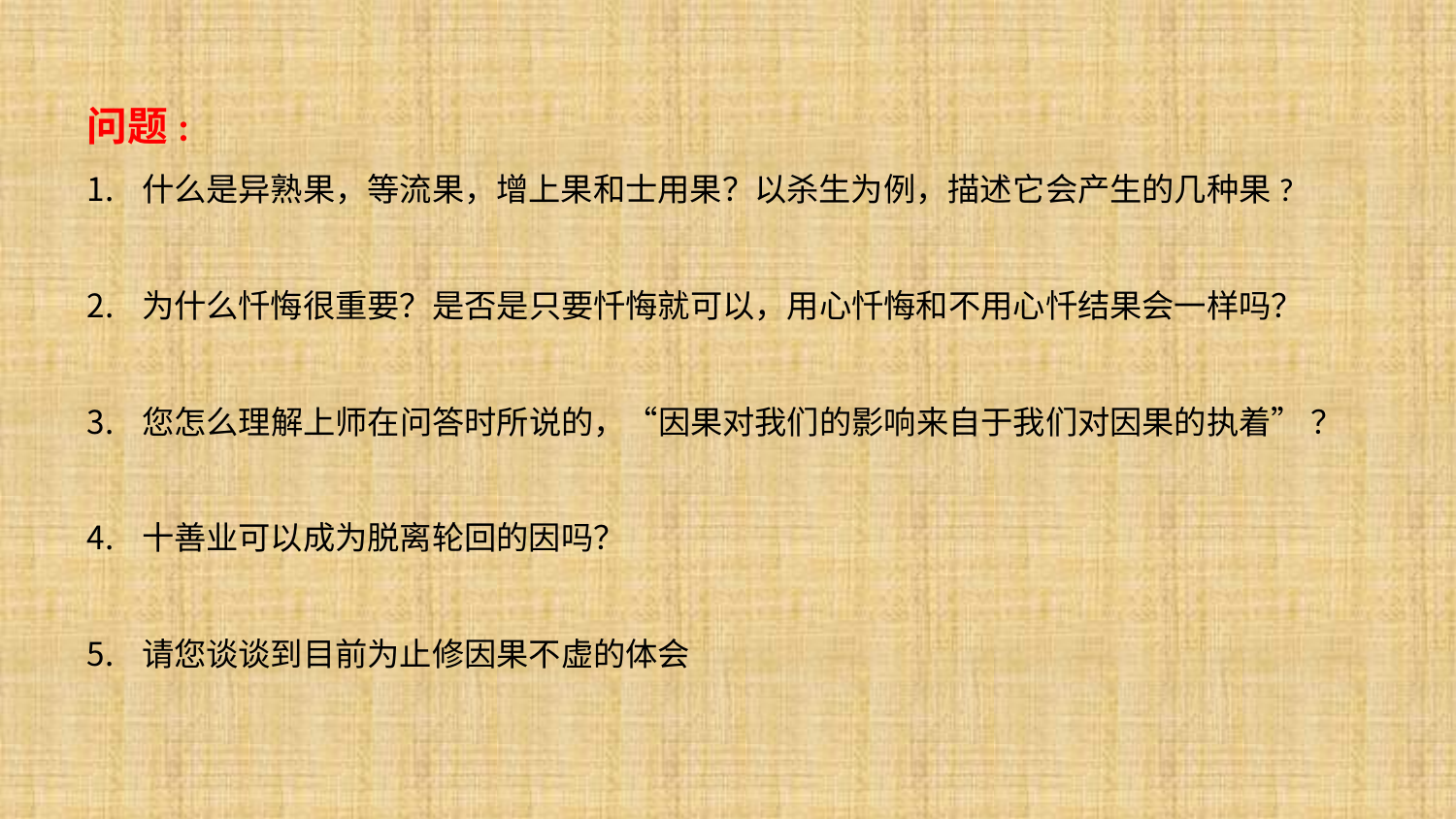

问题:
什么是异熟果，等流果，增上果和士用果？以杀生为例，描述它会产生的几种果?

为什么忏悔很重要？是否是只要忏悔就可以，用心忏悔和不用心忏结果会一样吗？

您怎么理解上师在问答时所说的，“因果对我们的影响来自于我们对因果的执着” ？

十善业可以成为脱离轮回的因吗？

请您谈谈到目前为止修因果不虚的体会